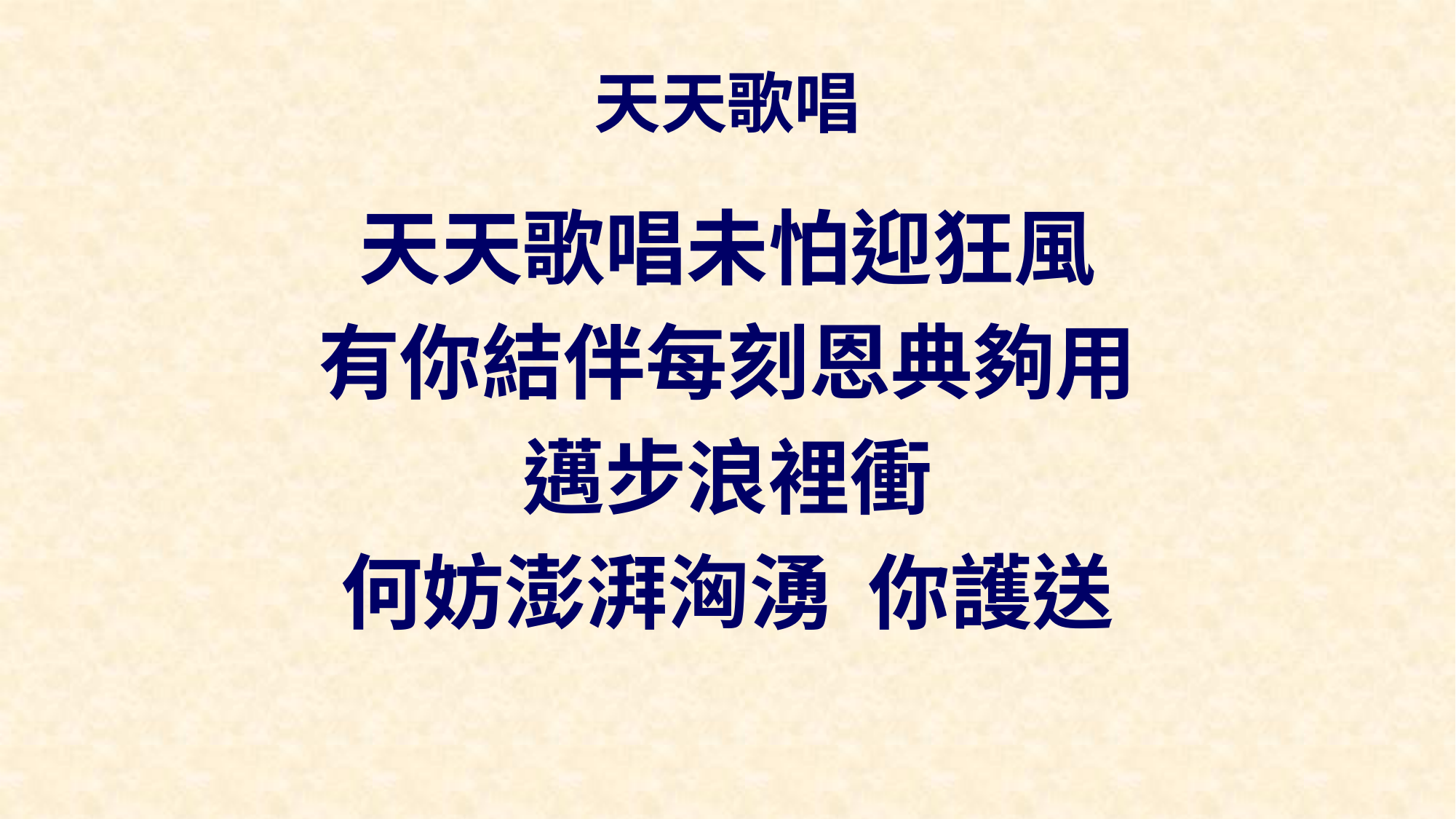

# 天天歌唱
天天歌唱未怕迎狂風
有你結伴每刻恩典夠用
邁步浪裡衝
何妨澎湃洶湧  你護送